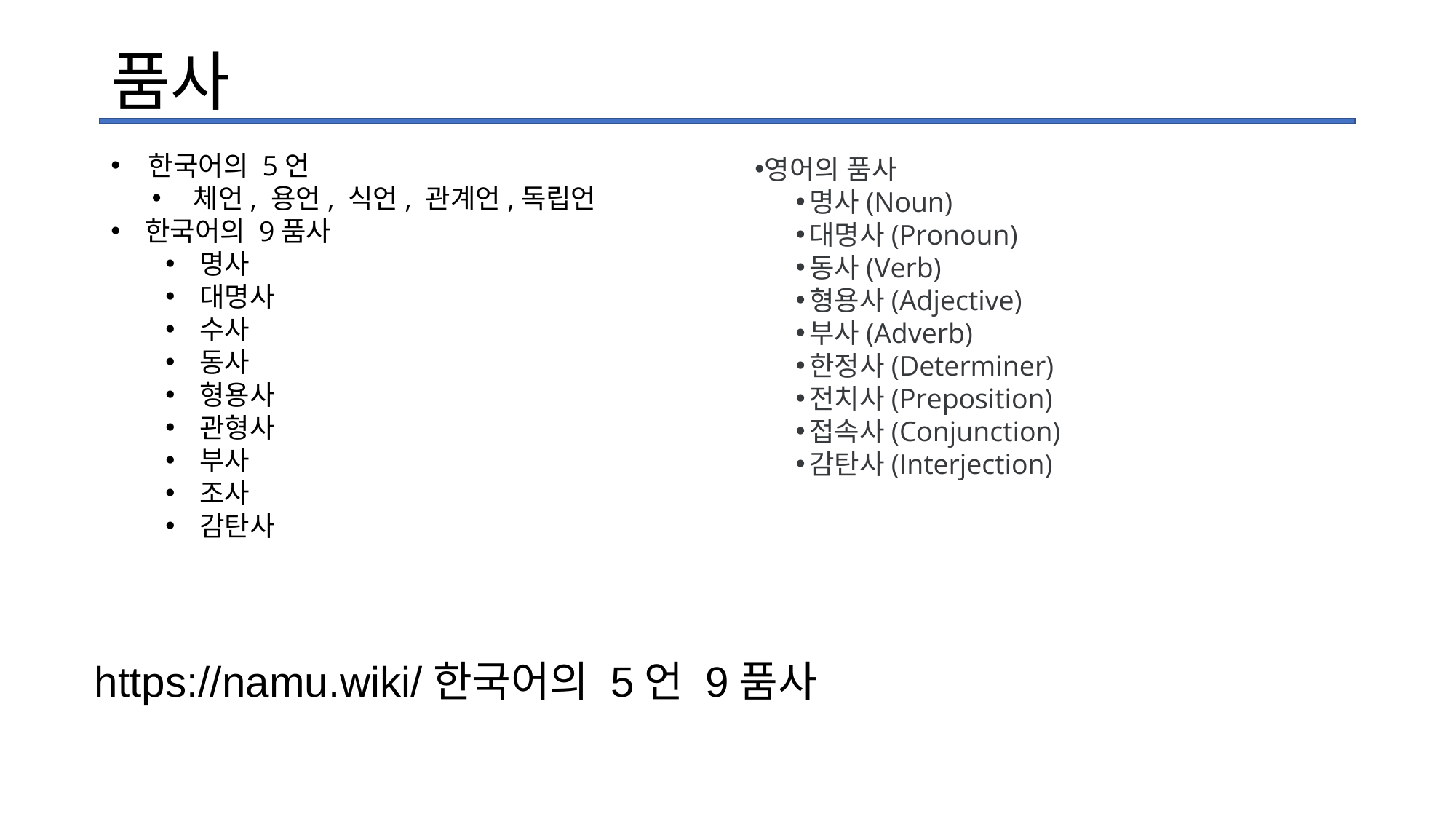

# 품사
   한국어의 5언
   체언, 용언, 식언, 관계언,독립언
한국어의 9품사
명사
대명사
수사
동사
형용사
관형사
부사
조사
감탄사
영어의 품사
명사(Noun)
대명사(Pronoun)
동사(Verb)
형용사(Adjective)
부사(Adverb)
한정사(Determiner)
전치사(Preposition)
접속사(Conjunction)
감탄사(Interjection)

https://namu.wiki/한국어의 5언 9품사